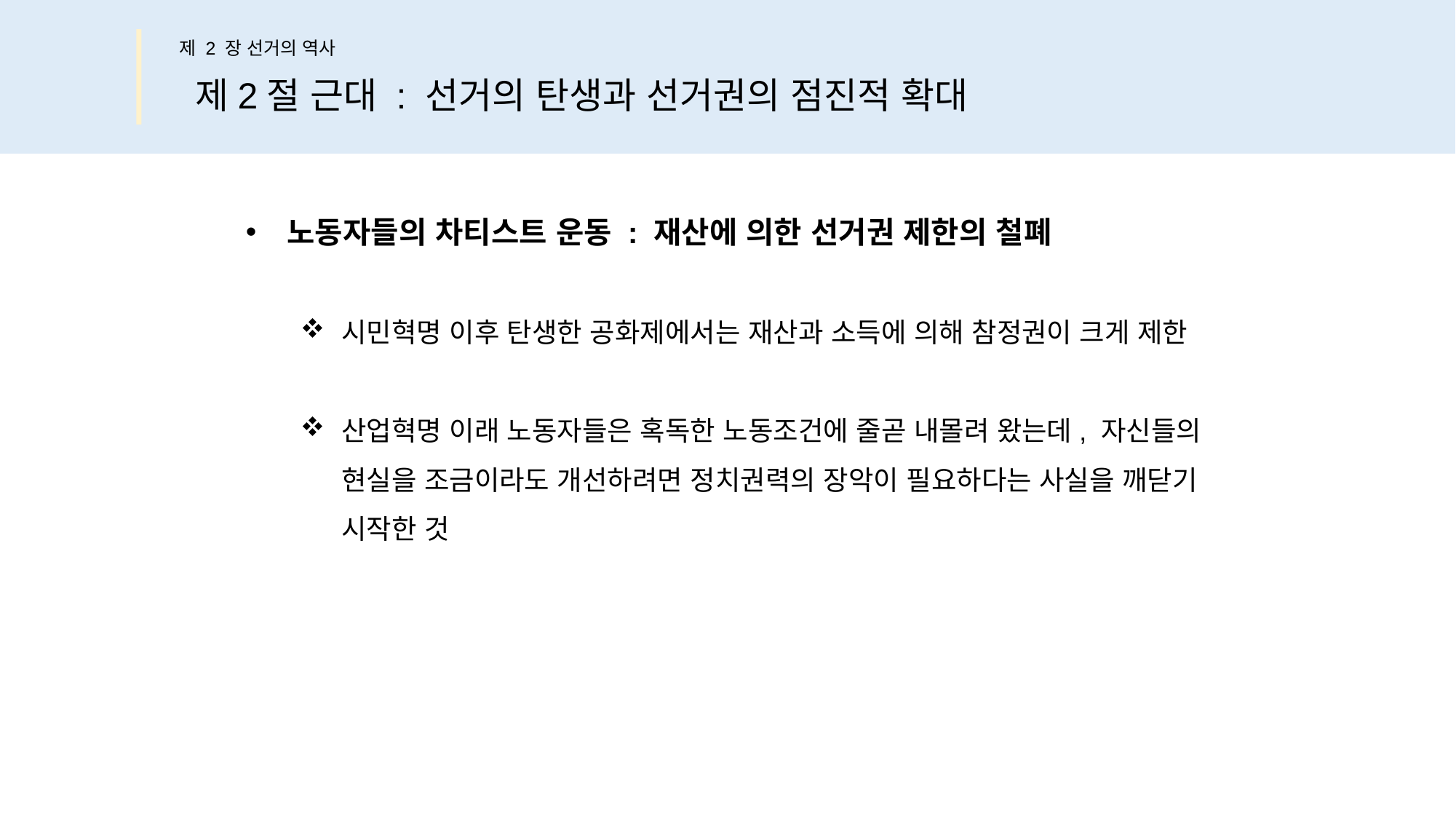

제 2 장 선거의 역사
제2절 근대 : 선거의 탄생과 선거권의 점진적 확대
노동자들의 차티스트 운동 : 재산에 의한 선거권 제한의 철폐

시민혁명 이후 탄생한 공화제에서는 재산과 소득에 의해 참정권이 크게 제한

산업혁명 이래 노동자들은 혹독한 노동조건에 줄곧 내몰려 왔는데, 자신들의
현실을 조금이라도 개선하려면 정치권력의 장악이 필요하다는 사실을 깨닫기
시작한 것